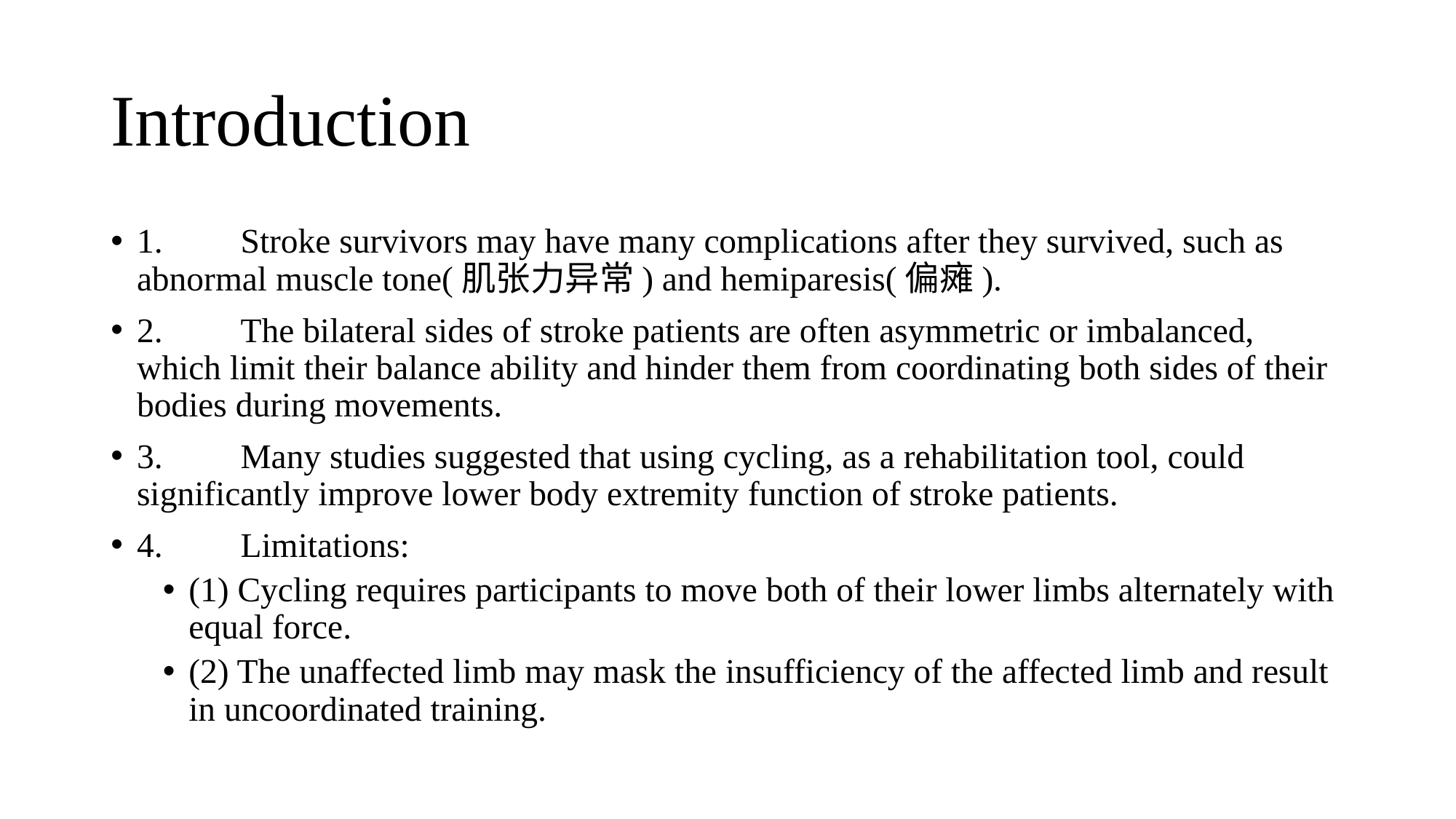

# Introduction
1.	Stroke survivors may have many complications after they survived, such as abnormal muscle tone(肌张力异常) and hemiparesis(偏瘫).
2.	The bilateral sides of stroke patients are often asymmetric or imbalanced, which limit their balance ability and hinder them from coordinating both sides of their bodies during movements.
3.	Many studies suggested that using cycling, as a rehabilitation tool, could significantly improve lower body extremity function of stroke patients.
4.	Limitations:
(1) Cycling requires participants to move both of their lower limbs alternately with equal force.
(2) The unaffected limb may mask the insufficiency of the affected limb and result in uncoordinated training.